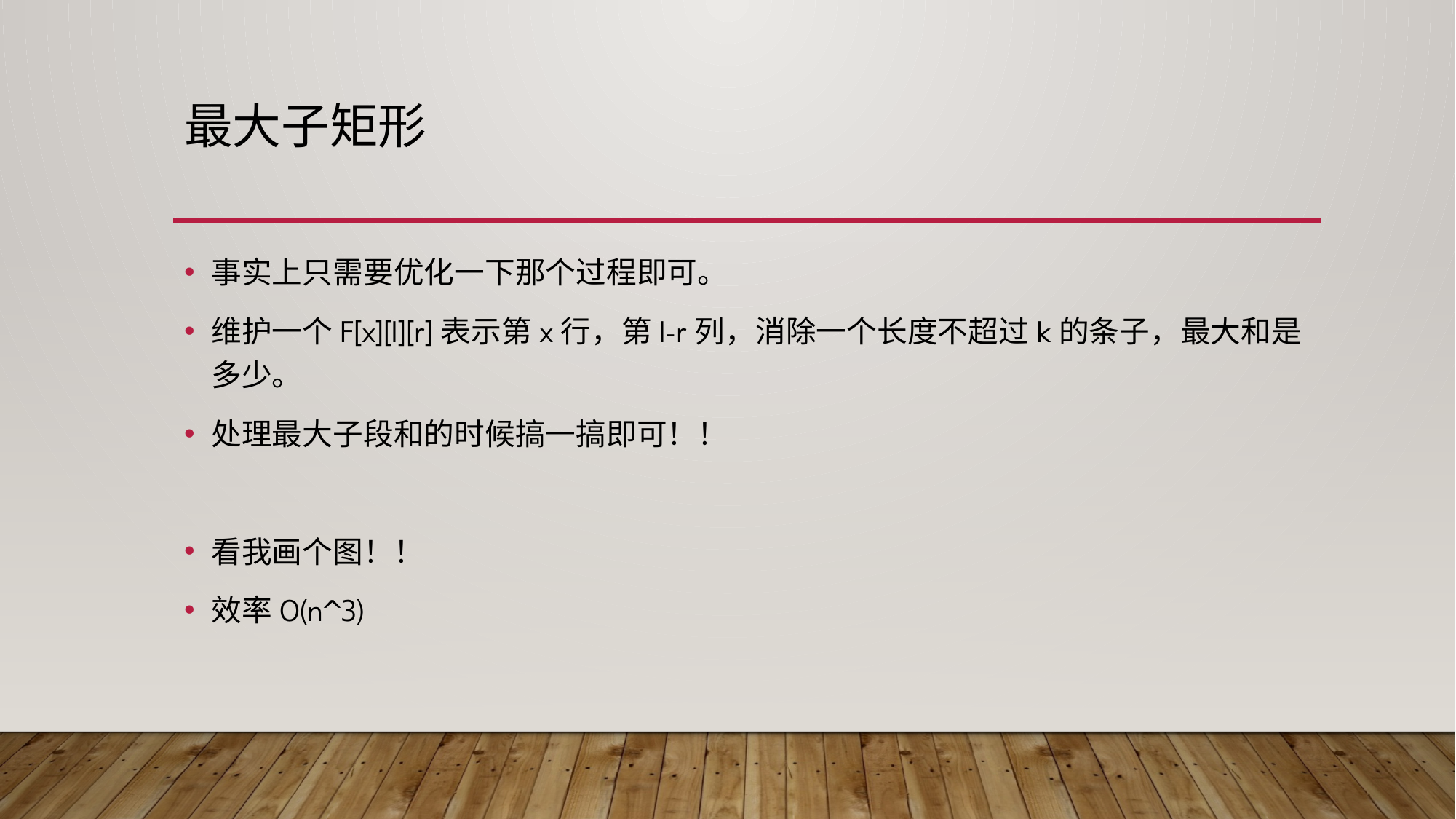

# 最大子矩形
事实上只需要优化一下那个过程即可。
维护一个F[x][l][r]表示第x行，第l-r列，消除一个长度不超过k的条子，最大和是多少。
处理最大子段和的时候搞一搞即可！！

看我画个图！！
效率O(n^3)